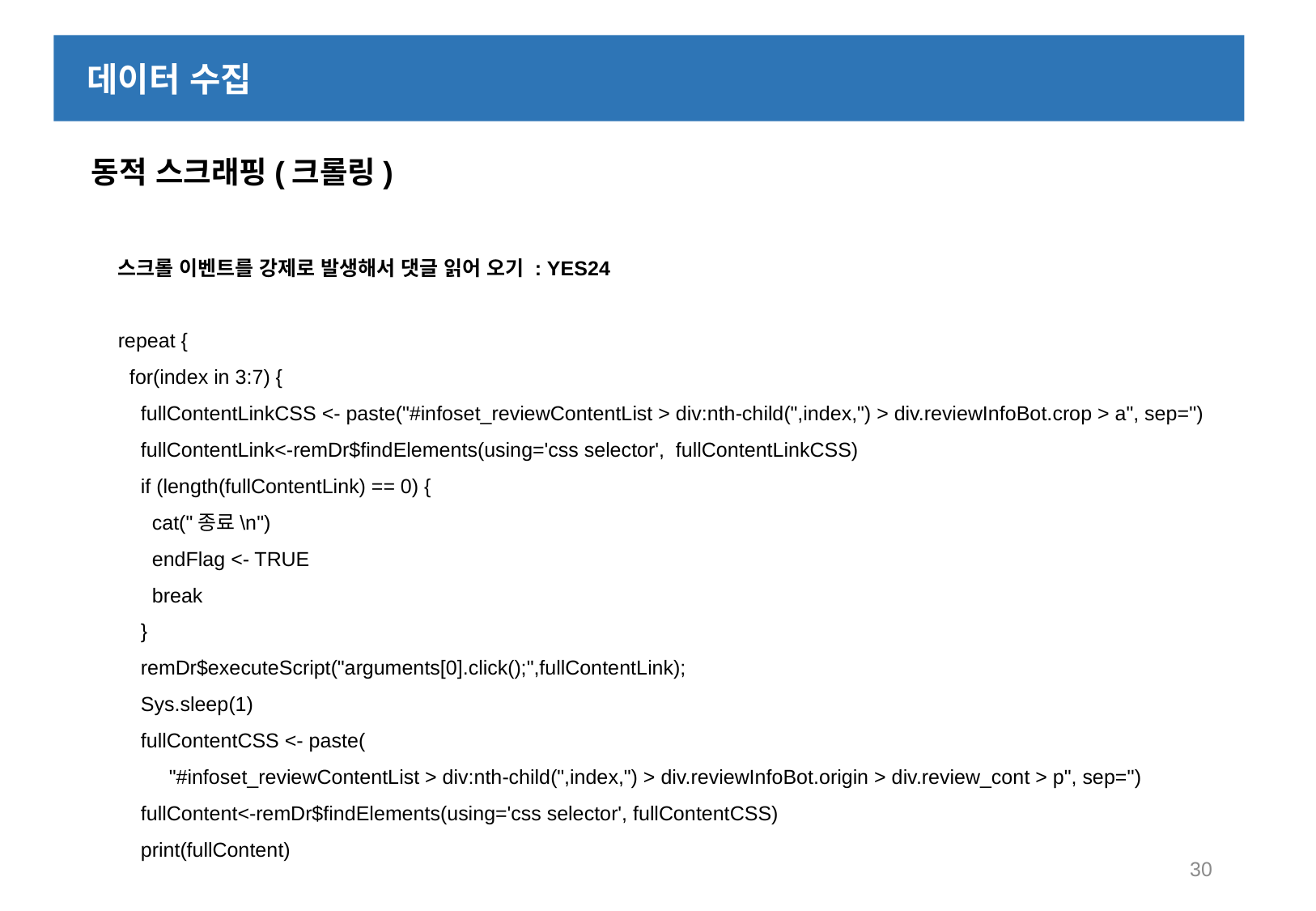

데이터 수집

 동적 스크래핑(크롤링)
스크롤 이벤트를 강제로 발생해서 댓글 읽어 오기 : YES24

repeat {
  for(index in 3:7) {
    fullContentLinkCSS <- paste("#infoset_reviewContentList > div:nth-child(",index,") > div.reviewInfoBot.crop > a", sep='')
    fullContentLink<-remDr$findElements(using='css selector',  fullContentLinkCSS)
    if (length(fullContentLink) == 0) {
      cat("종료\n")
      endFlag <- TRUE
      break
    }
    remDr$executeScript("arguments[0].click();",fullContentLink);
    Sys.sleep(1)
    fullContentCSS <- paste(
         "#infoset_reviewContentList > div:nth-child(",index,") > div.reviewInfoBot.origin > div.review_cont > p", sep='')
    fullContent<-remDr$findElements(using='css selector', fullContentCSS)
    print(fullContent)
30